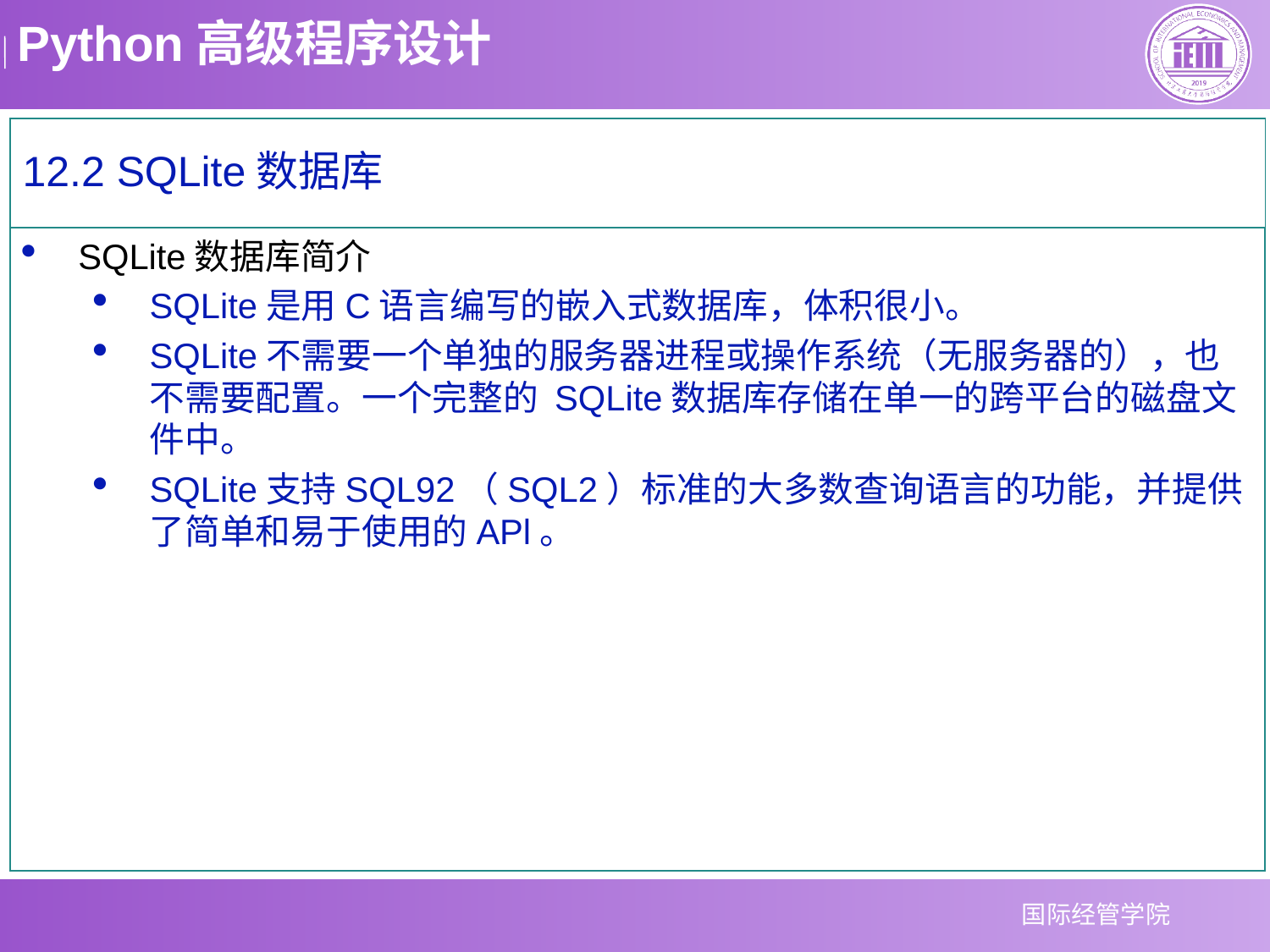

12.2 SQLite数据库
SQLite数据库简介
SQLite是用C语言编写的嵌入式数据库，体积很小。
SQLite不需要一个单独的服务器进程或操作系统（无服务器的），也不需要配置。一个完整的 SQLite数据库存储在单一的跨平台的磁盘文件中。
SQLite支持SQL92（SQL2）标准的大多数查询语言的功能，并提供了简单和易于使用的APl。